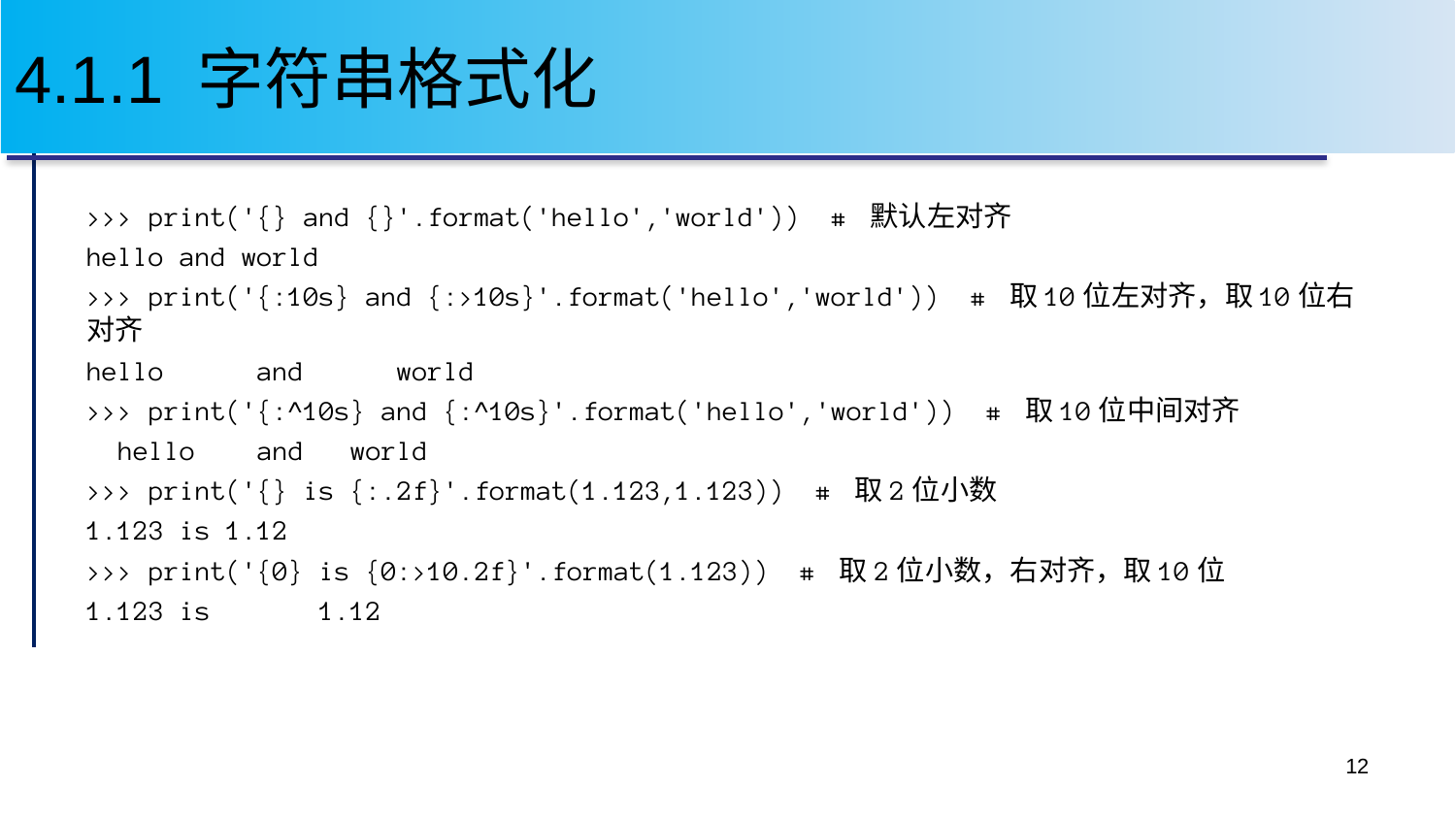

# 4.1.1 字符串格式化
>>> print('{} and {}'.format('hello','world'))  # 默认左对齐
hello and world
>>> print('{:10s} and {:>10s}'.format('hello','world'))  # 取10位左对齐，取10位右对齐
hello      and      world
>>> print('{:^10s} and {:^10s}'.format('hello','world'))  # 取10位中间对齐
  hello    and   world
>>> print('{} is {:.2f}'.format(1.123,1.123))  # 取2位小数
1.123 is 1.12
>>> print('{0} is {0:>10.2f}'.format(1.123))  # 取2位小数，右对齐，取10位
1.123 is       1.12
12